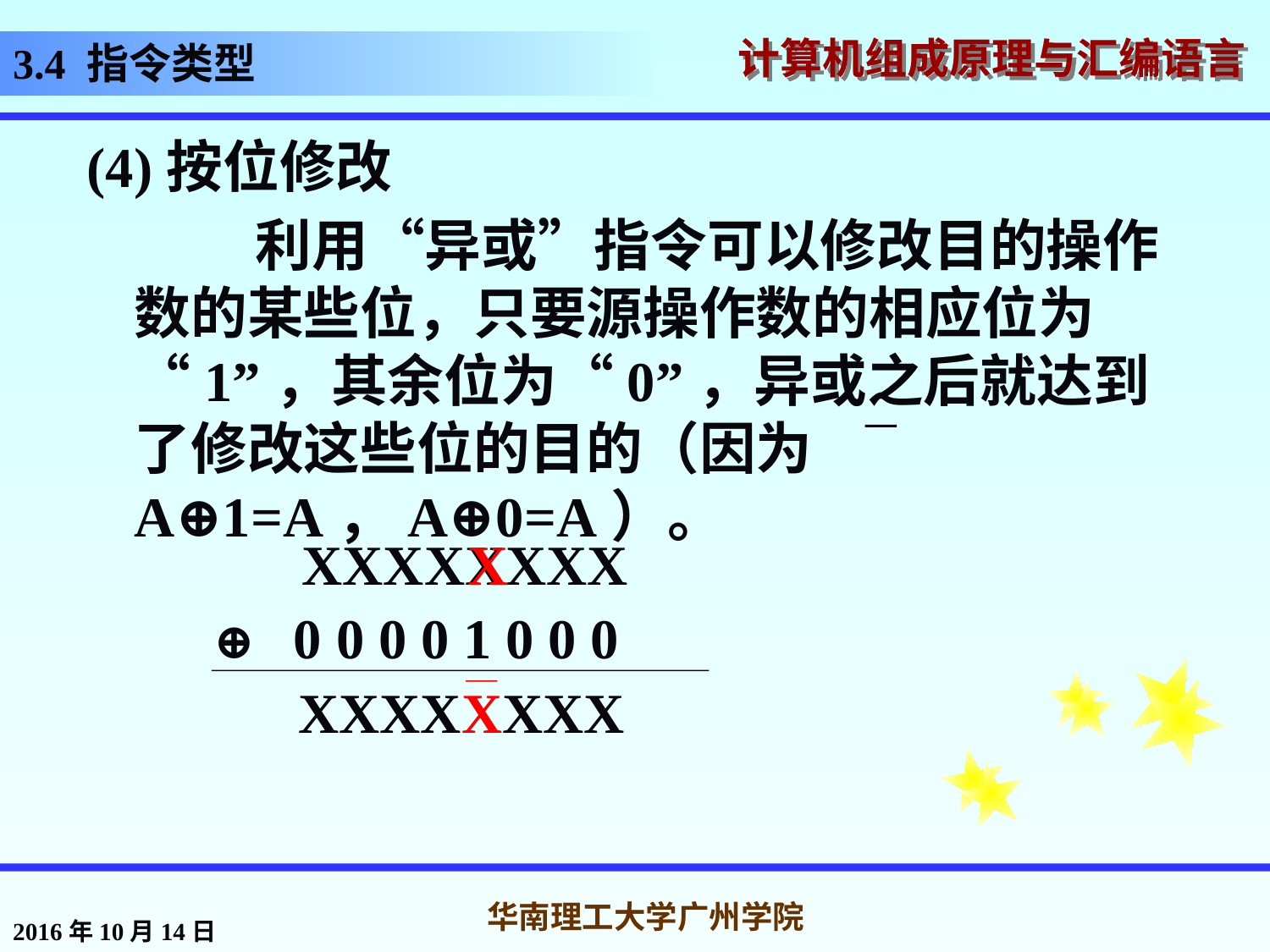

# 3.4 指令类型
(4)按位修改
            利用“异或”指令可以修改目的操作数的某些位，只要源操作数的相应位为“1”，其余位为“0”，异或之后就达到了修改这些位的目的（因为A⊕1=A，A⊕0=A）。

 XXXXXXXX
X
⊕   0 0 0 0 1 0 0 0

XXXXXXXX

2016年10月14日
华南理工大学广州学院